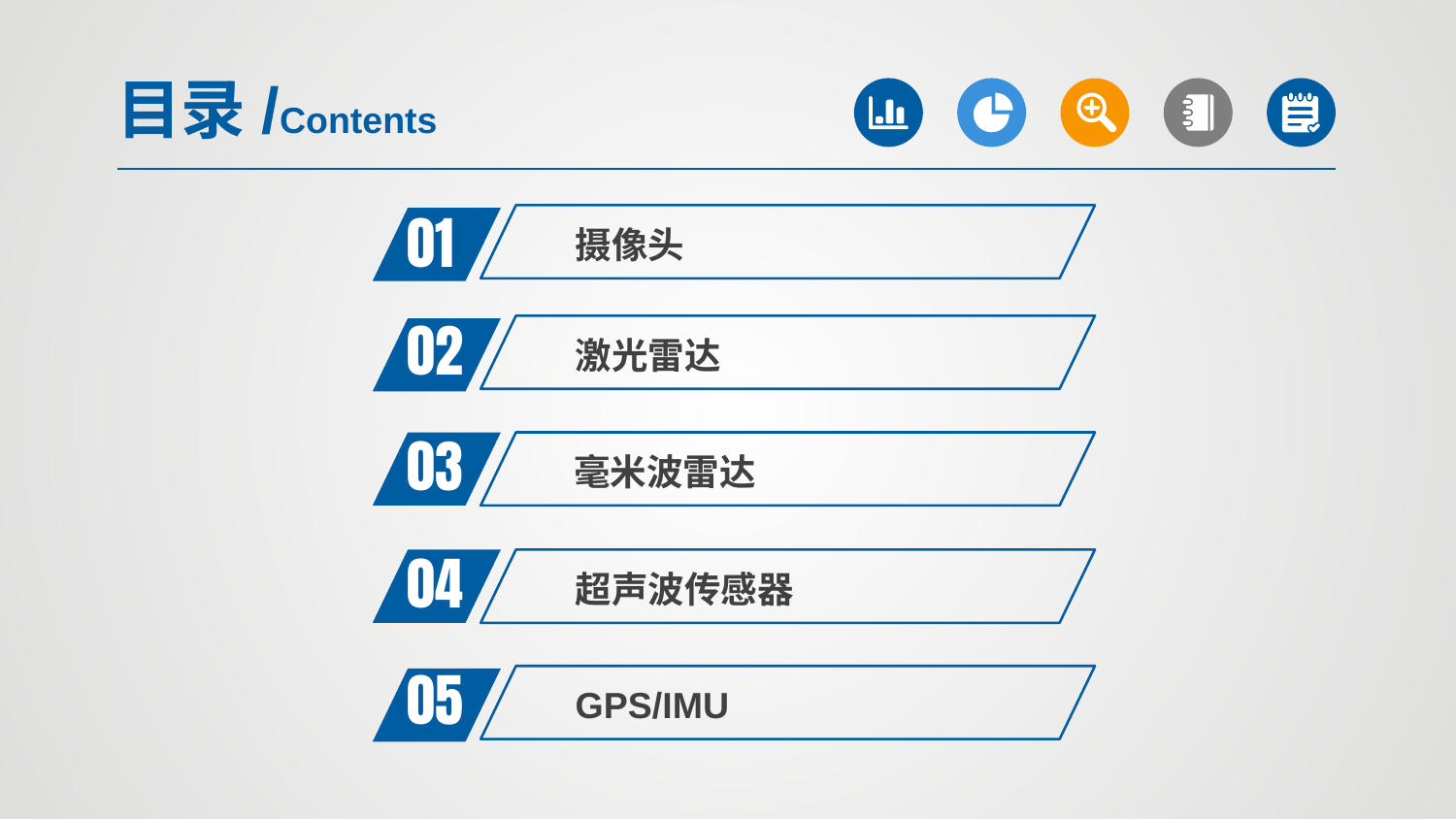

目录/Contents

01

摄像头
02

激光雷达
03

毫米波雷达
04

超声波传感器
05

GPS/IMU